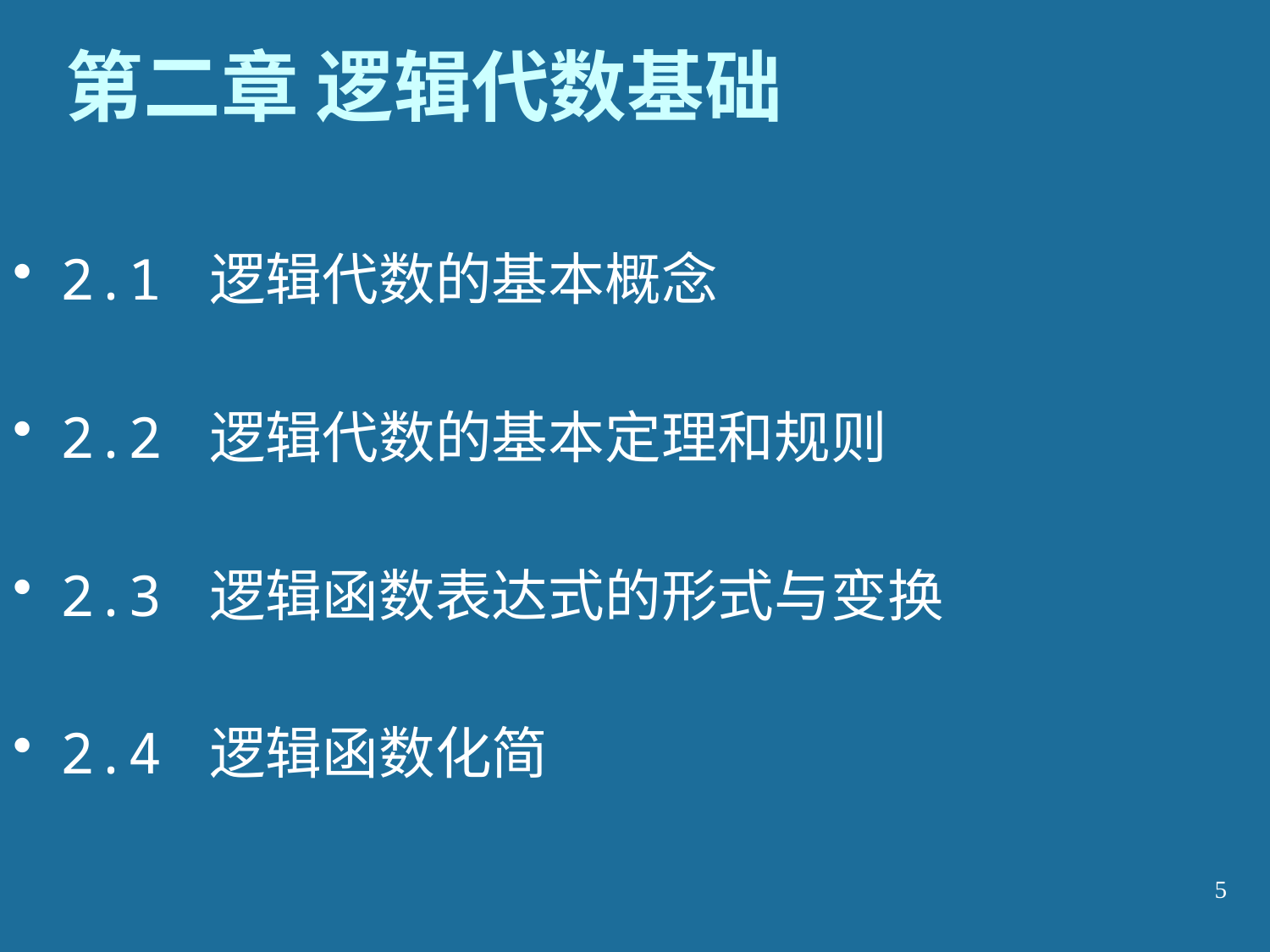

# 第二章 逻辑代数基础

2.1 逻辑代数的基本概念

2.2 逻辑代数的基本定理和规则

2.3 逻辑函数表达式的形式与变换

2.4 逻辑函数化简
5